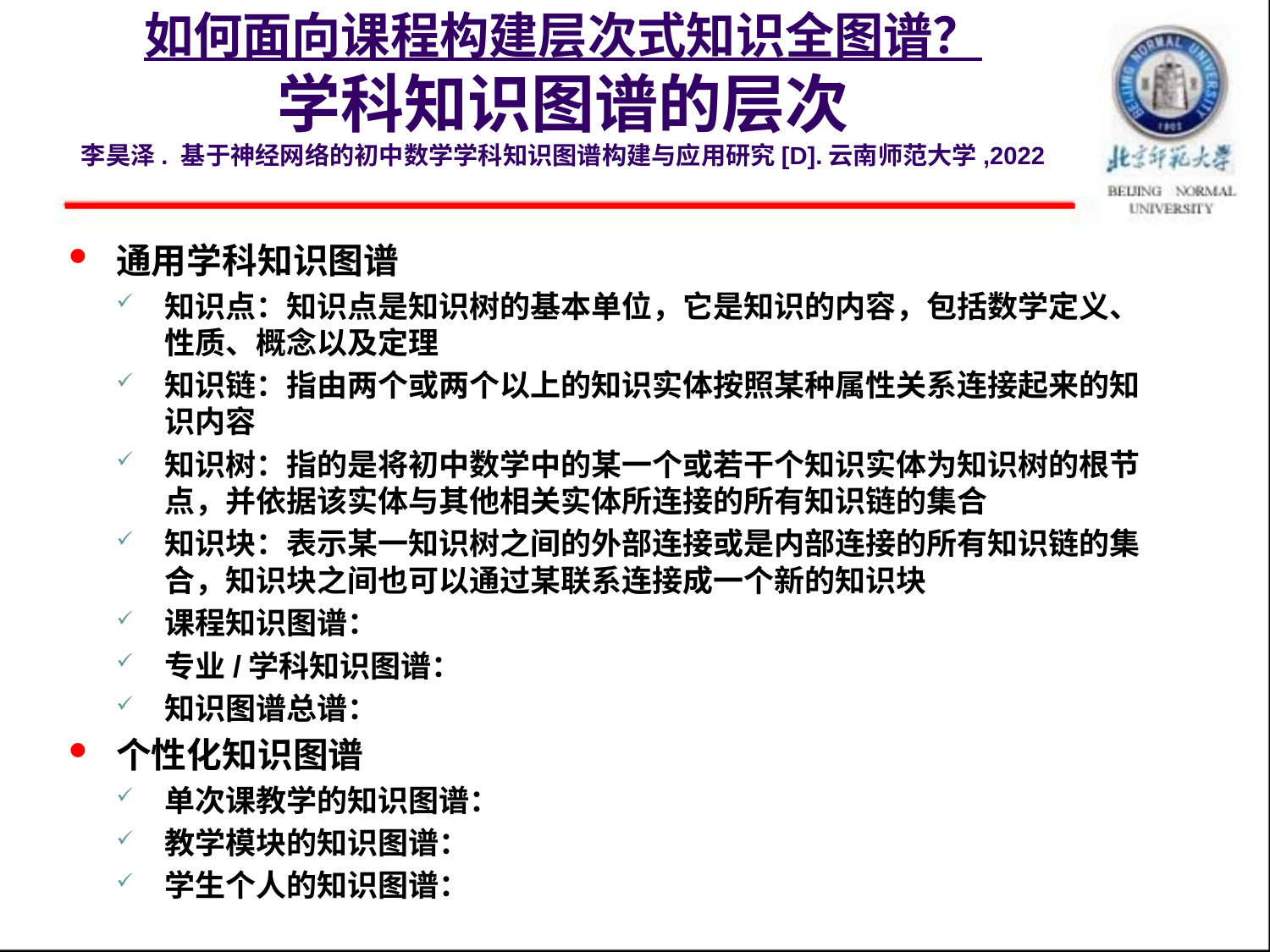

# 如何面向课程构建层次式知识全图谱？ 学科知识图谱的层次 李昊泽. 基于神经网络的初中数学学科知识图谱构建与应用研究[D].云南师范大学,2022
通用学科知识图谱
知识点：知识点是知识树的基本单位，它是知识的内容，包括数学定义、性质、概念以及定理
知识链：指由两个或两个以上的知识实体按照某种属性关系连接起来的知识内容
知识树：指的是将初中数学中的某一个或若干个知识实体为知识树的根节点，并依据该实体与其他相关实体所连接的所有知识链的集合
知识块：表示某一知识树之间的外部连接或是内部连接的所有知识链的集合，知识块之间也可以通过某联系连接成一个新的知识块
课程知识图谱：
专业/学科知识图谱：
知识图谱总谱：
个性化知识图谱
单次课教学的知识图谱：
教学模块的知识图谱：
学生个人的知识图谱：